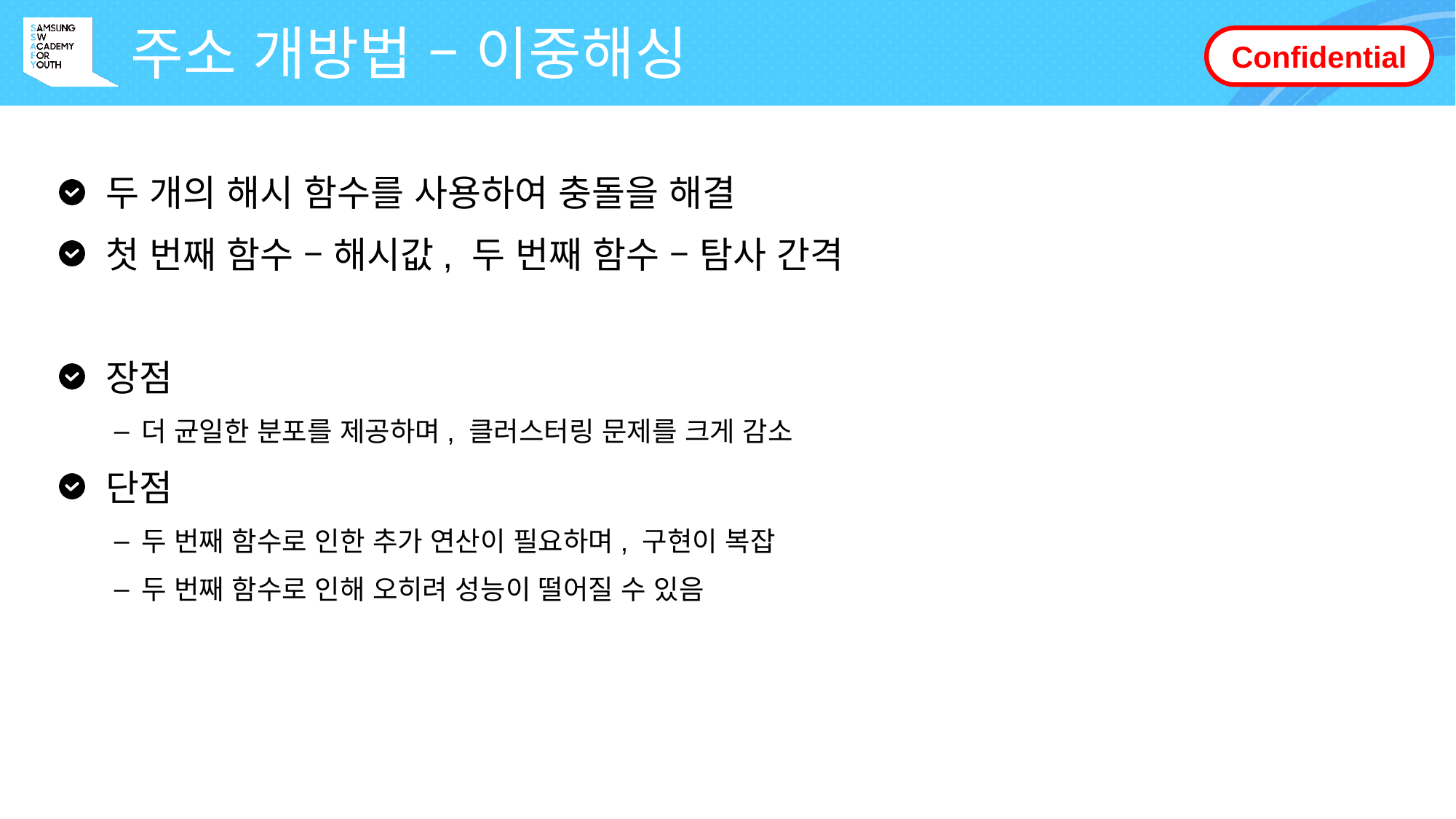

# 주소 개방법 – 이중해싱
 두 개의 해시 함수를 사용하여 충돌을 해결
 첫 번째 함수 – 해시값, 두 번째 함수 – 탐사 간격

 장점
더 균일한 분포를 제공하며, 클러스터링 문제를 크게 감소
 단점
두 번째 함수로 인한 추가 연산이 필요하며, 구현이 복잡
두 번째 함수로 인해 오히려 성능이 떨어질 수 있음